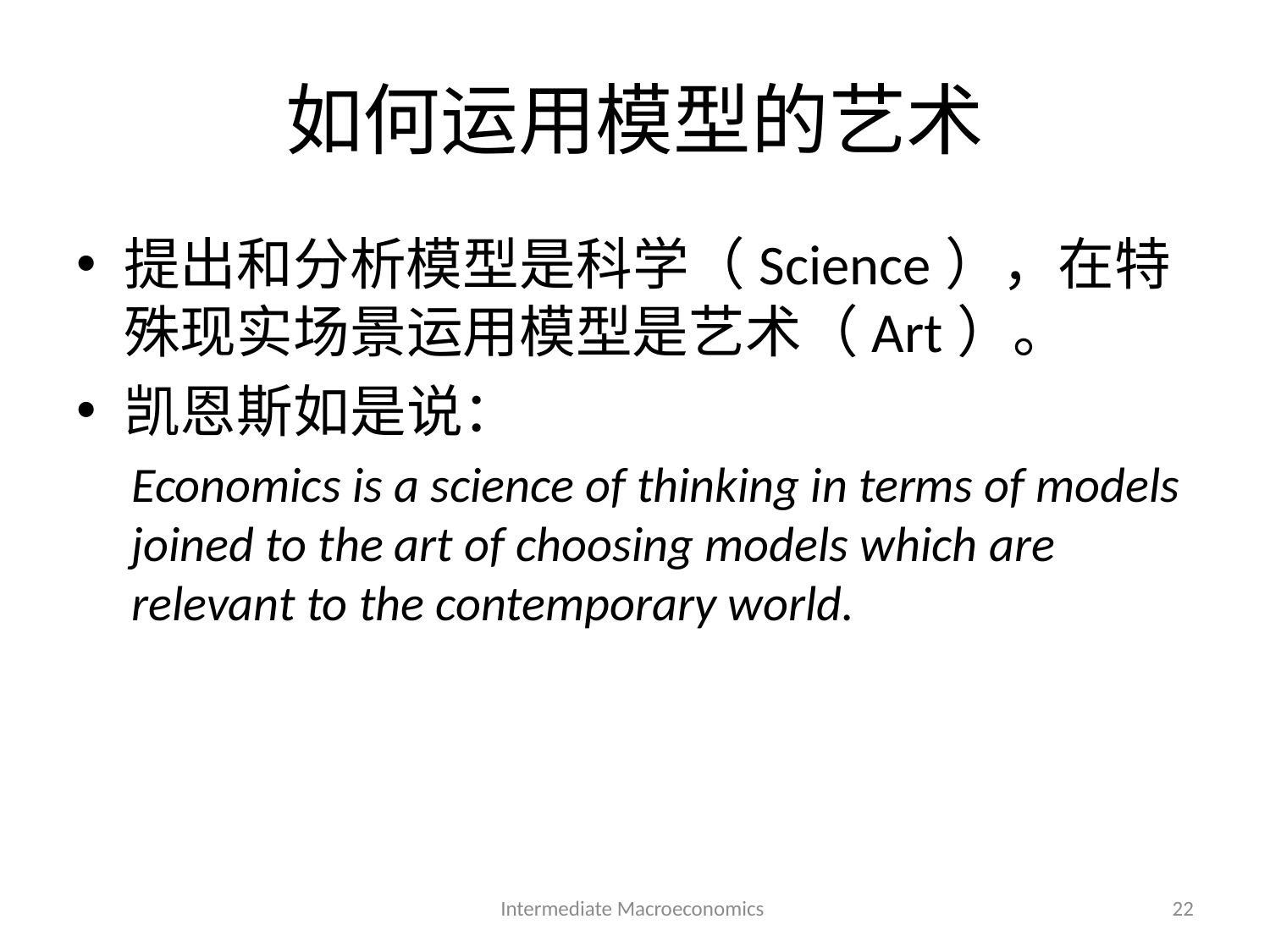

# 如何运用模型的艺术
提出和分析模型是科学（Science），在特殊现实场景运用模型是艺术（Art）。
凯恩斯如是说：
Economics is a science of thinking in terms of models joined to the art of choosing models which are relevant to the contemporary world.

Intermediate Macroeconomics
22